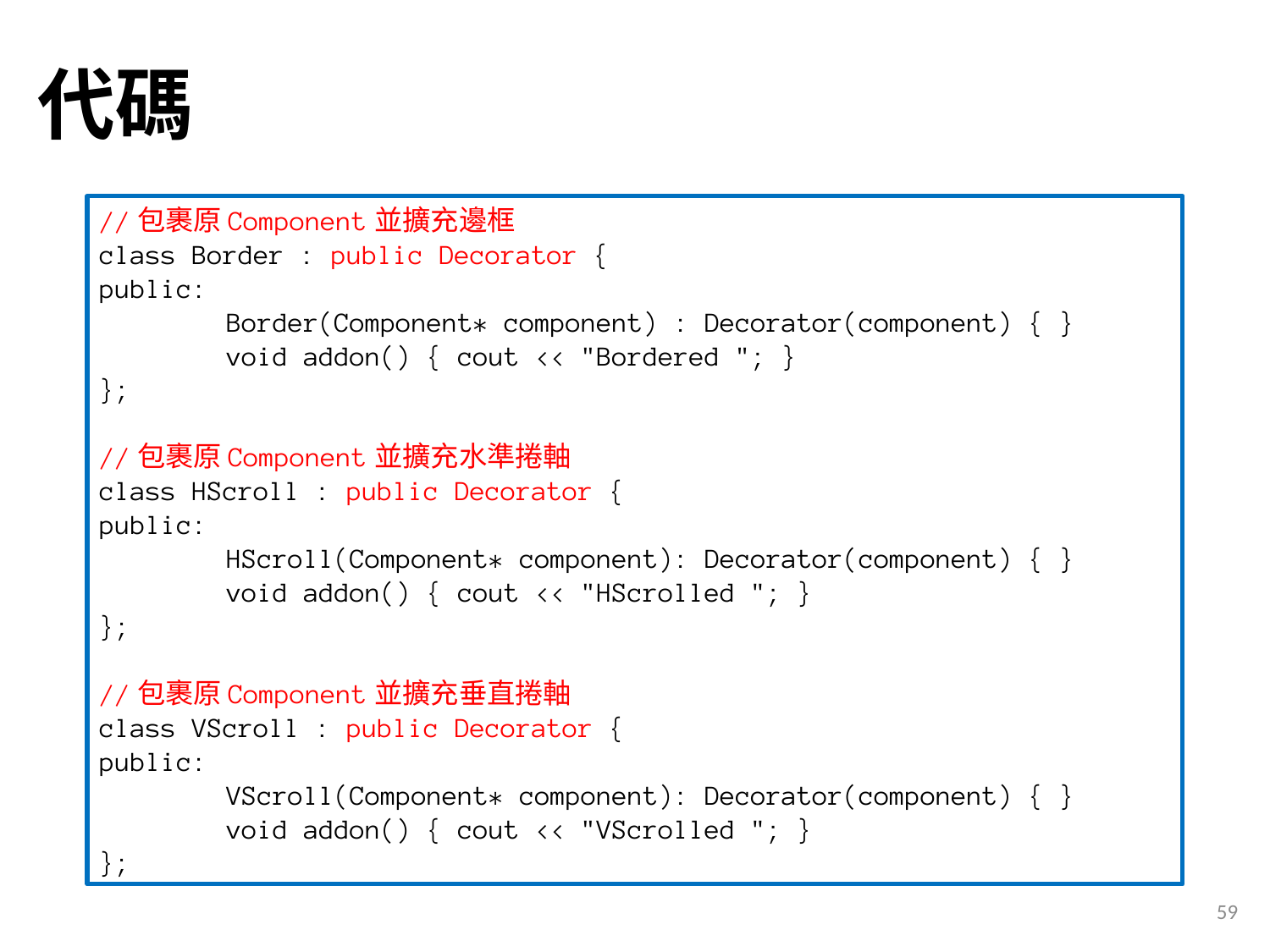

# 代碼
//包裹原Component並擴充邊框
class Border : public Decorator {
public:
	Border(Component* component) : Decorator(component) { }
	void addon() { cout << "Bordered "; }
};

//包裹原Component並擴充水準捲軸
class HScroll : public Decorator {
public:
	HScroll(Component* component): Decorator(component) { }
	void addon() { cout << "HScrolled "; }
};

//包裹原Component並擴充垂直捲軸
class VScroll : public Decorator {
public:
	VScroll(Component* component): Decorator(component) { }
	void addon() { cout << "VScrolled "; }
};
59